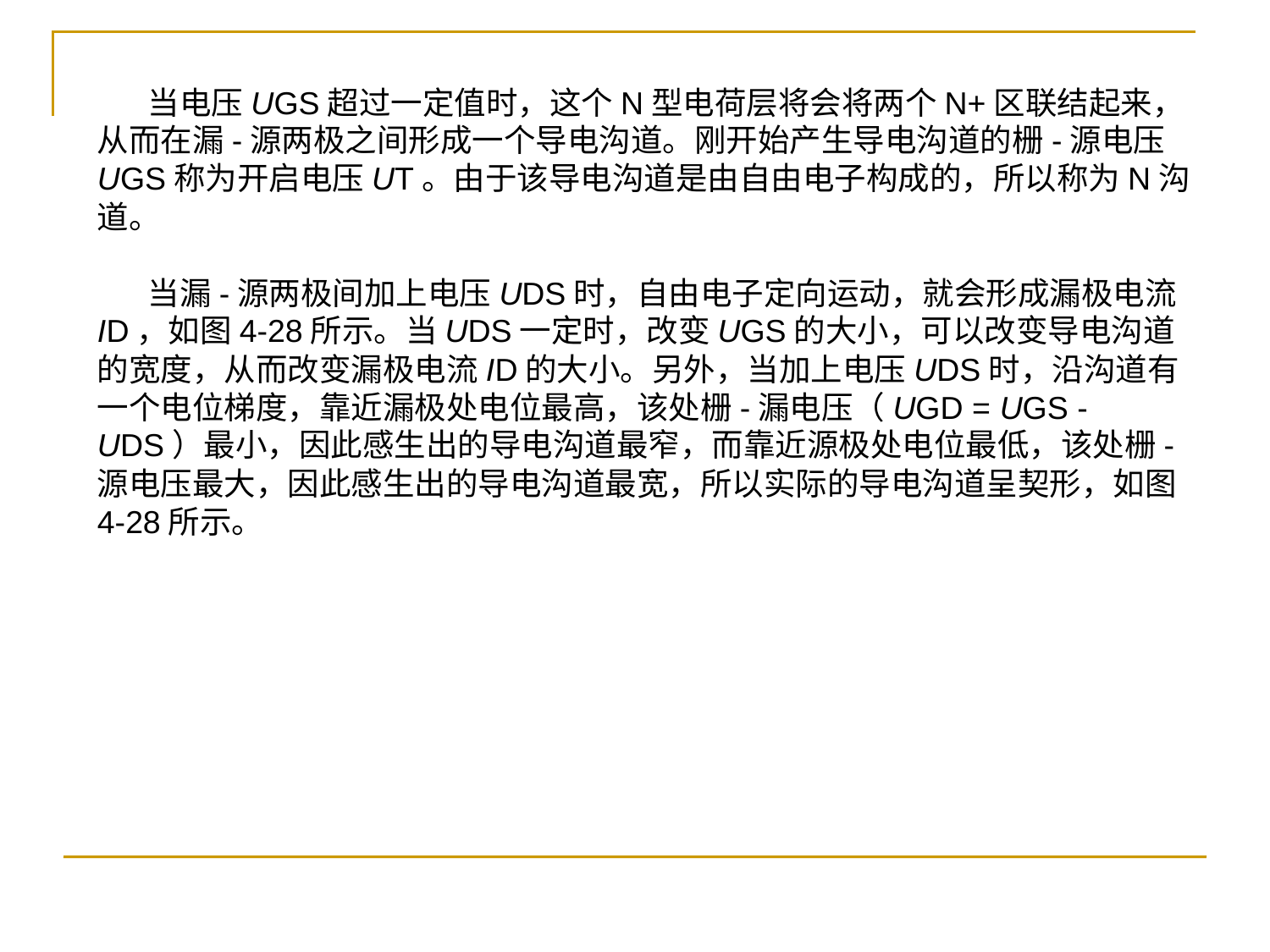

当电压UGS超过一定值时，这个N型电荷层将会将两个N+区联结起来，从而在漏-源两极之间形成一个导电沟道。刚开始产生导电沟道的栅-源电压UGS称为开启电压UT。由于该导电沟道是由自由电子构成的，所以称为N沟道。

      当漏-源两极间加上电压UDS时，自由电子定向运动，就会形成漏极电流ID，如图4-28所示。当UDS一定时，改变UGS的大小，可以改变导电沟道的宽度，从而改变漏极电流ID的大小。另外，当加上电压UDS时，沿沟道有一个电位梯度，靠近漏极处电位最高，该处栅-漏电压（UGD = UGS - UDS）最小，因此感生出的导电沟道最窄，而靠近源极处电位最低，该处栅-源电压最大，因此感生出的导电沟道最宽，所以实际的导电沟道呈契形，如图4-28所示。